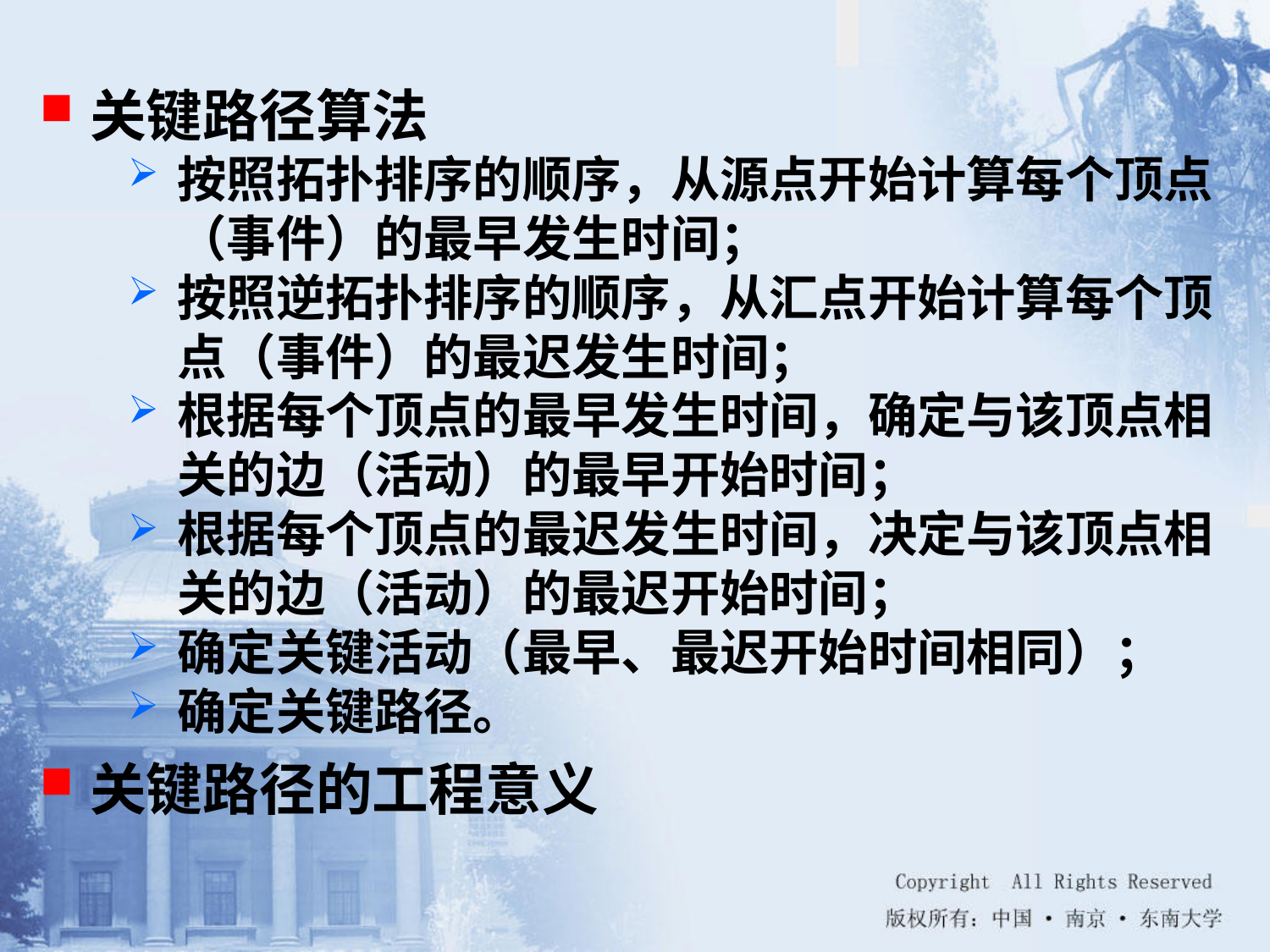

关键路径算法
按照拓扑排序的顺序，从源点开始计算每个顶点（事件）的最早发生时间；
按照逆拓扑排序的顺序，从汇点开始计算每个顶点（事件）的最迟发生时间；
根据每个顶点的最早发生时间，确定与该顶点相关的边（活动）的最早开始时间；
根据每个顶点的最迟发生时间，决定与该顶点相关的边（活动）的最迟开始时间；
确定关键活动（最早、最迟开始时间相同）；
确定关键路径。
关键路径的工程意义